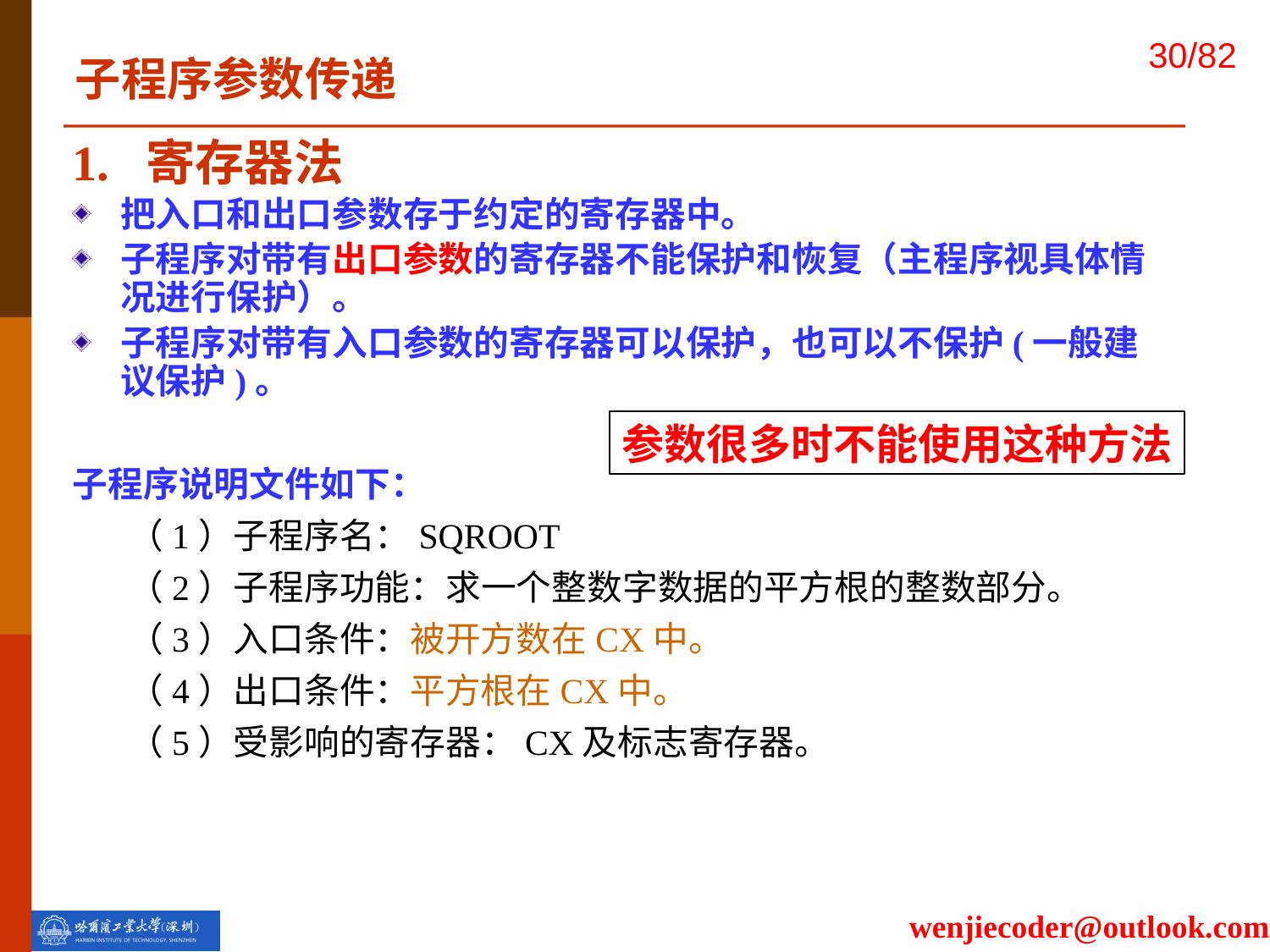

子程序参数传递
1.  寄存器法
把入口和出口参数存于约定的寄存器中。
子程序对带有出口参数的寄存器不能保护和恢复（主程序视具体情况进行保护）。
子程序对带有入口参数的寄存器可以保护，也可以不保护(一般建议保护)。

子程序说明文件如下：
（1）子程序名：SQROOT
（2）子程序功能：求一个整数字数据的平方根的整数部分。
（3）入口条件：被开方数在CX中。
（4）出口条件：平方根在CX中。
（5）受影响的寄存器：CX及标志寄存器。

参数很多时不能使用这种方法